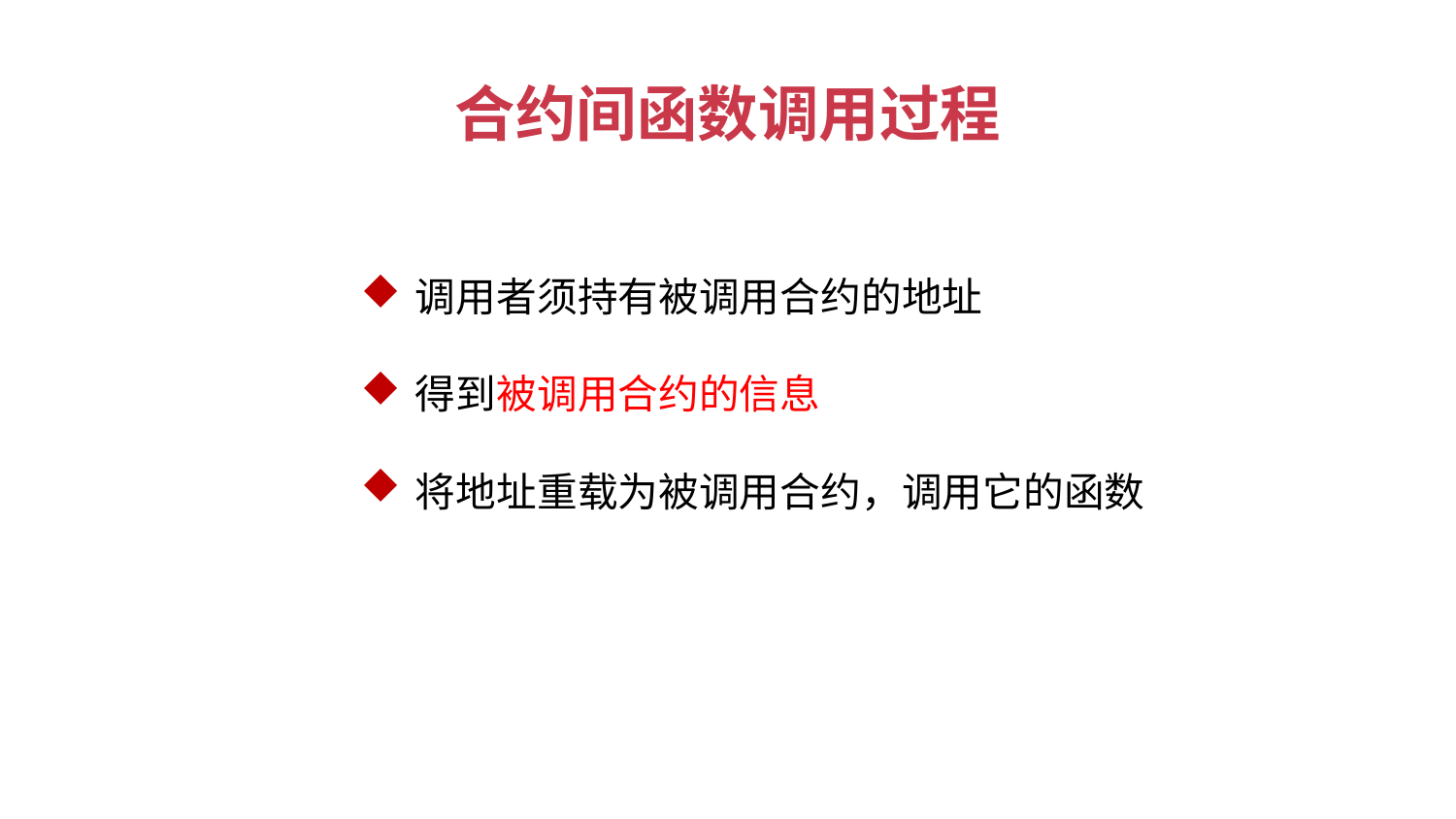

合约间函数调用过程
调用者须持有被调用合约的地址
得到被调用合约的信息
将地址重载为被调用合约，调用它的函数